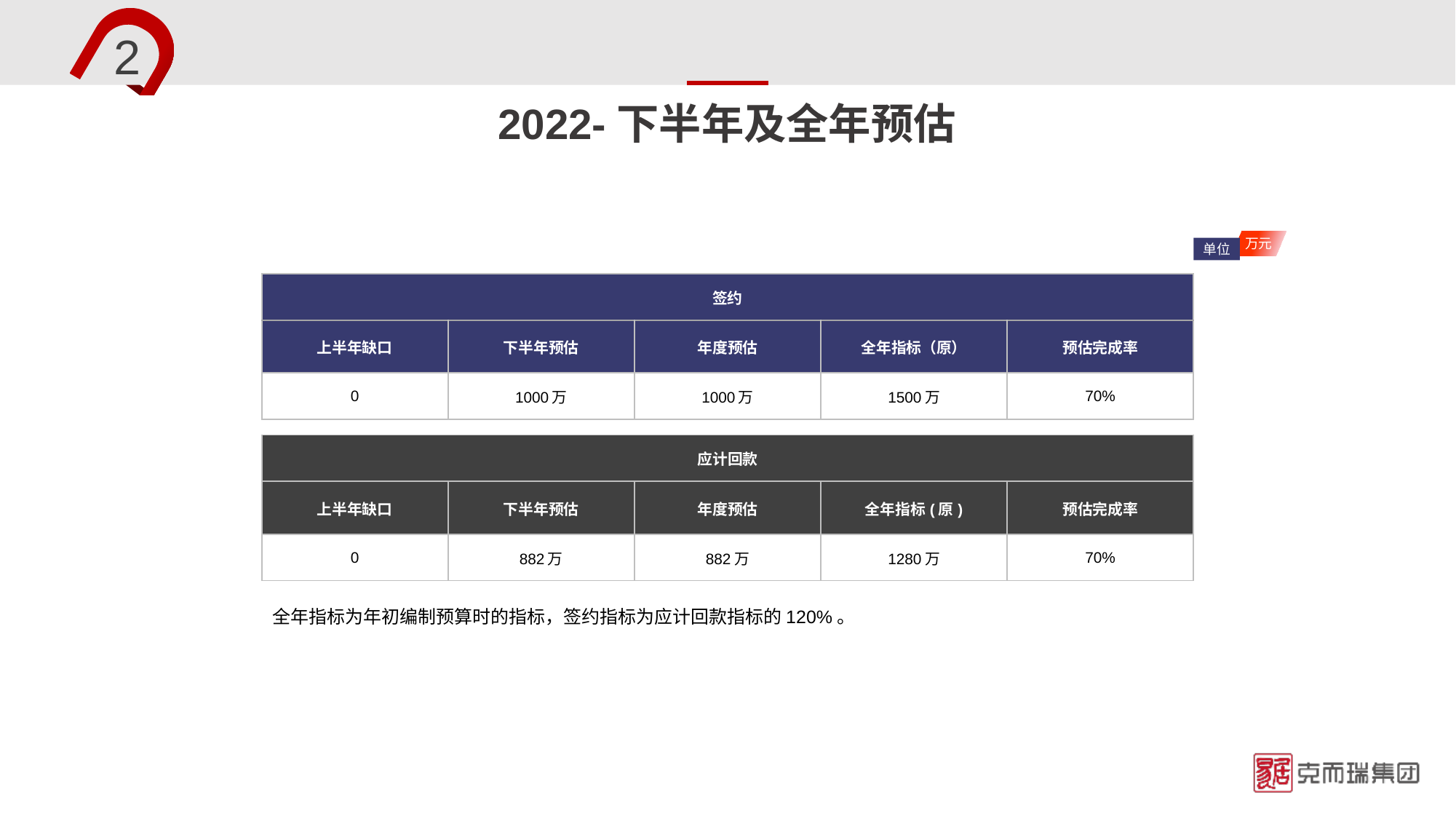

2
# 2022-下半年及全年预估
万元
单位
| 签约 |  |  |  |  |
| --- | --- | --- | --- | --- |
| 上半年缺口 | 下半年预估 | 年度预估 | 全年指标（原） | 预估完成率 |
| 0 | 1000万 | 1000万 | 1500万 | 70% |
| 应计回款 |  |  |  |  |
| --- | --- | --- | --- | --- |
| 上半年缺口 | 下半年预估 | 年度预估 | 全年指标(原) | 预估完成率 |
| 0 | 882万 | 882万 | 1280万 | 70% |
全年指标为年初编制预算时的指标，签约指标为应计回款指标的120%。